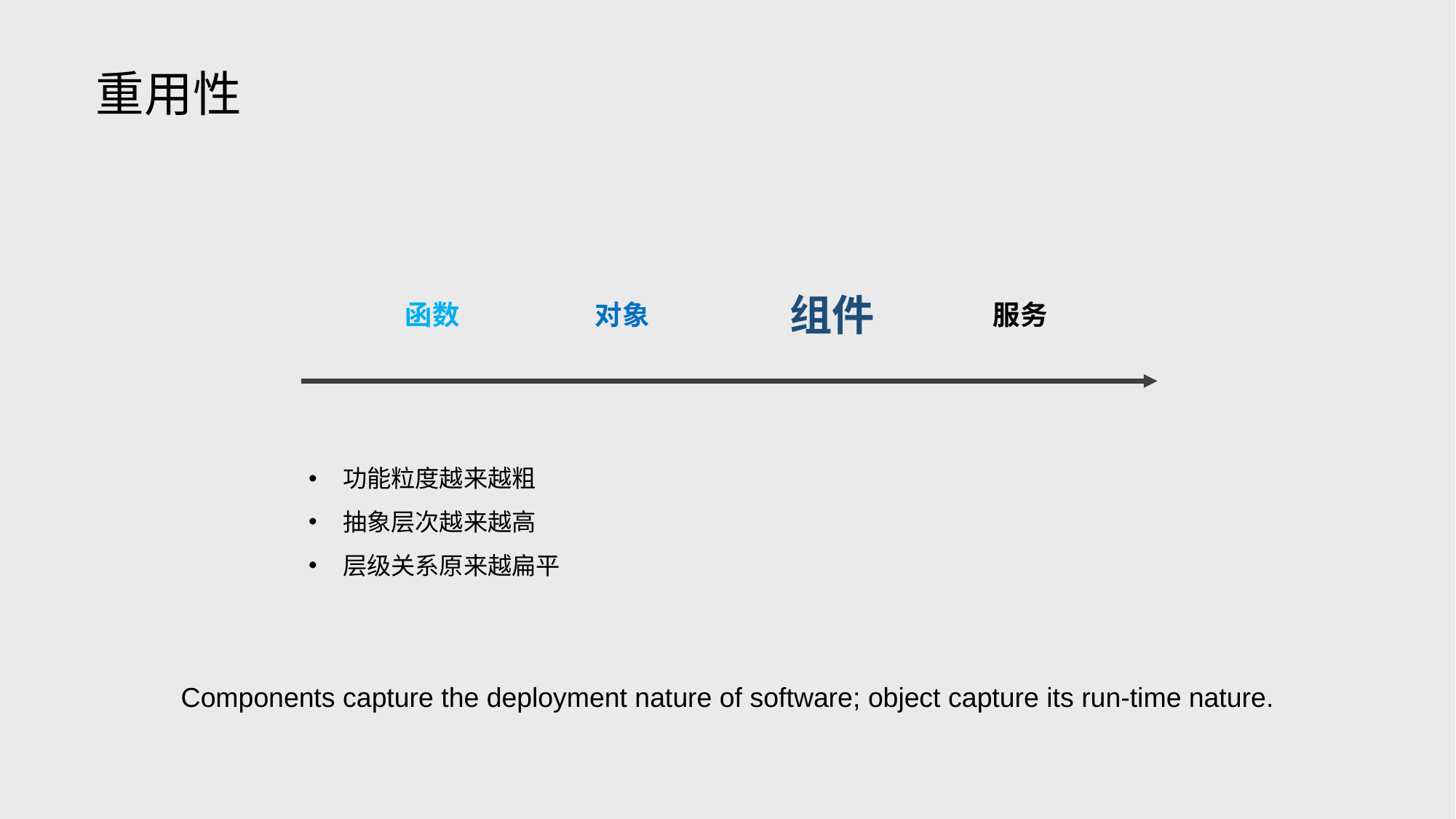

重用性
组件
函数
对象
服务
功能粒度越来越粗
抽象层次越来越高
层级关系原来越扁平
Components capture the deployment nature of software; object capture its run-time nature.